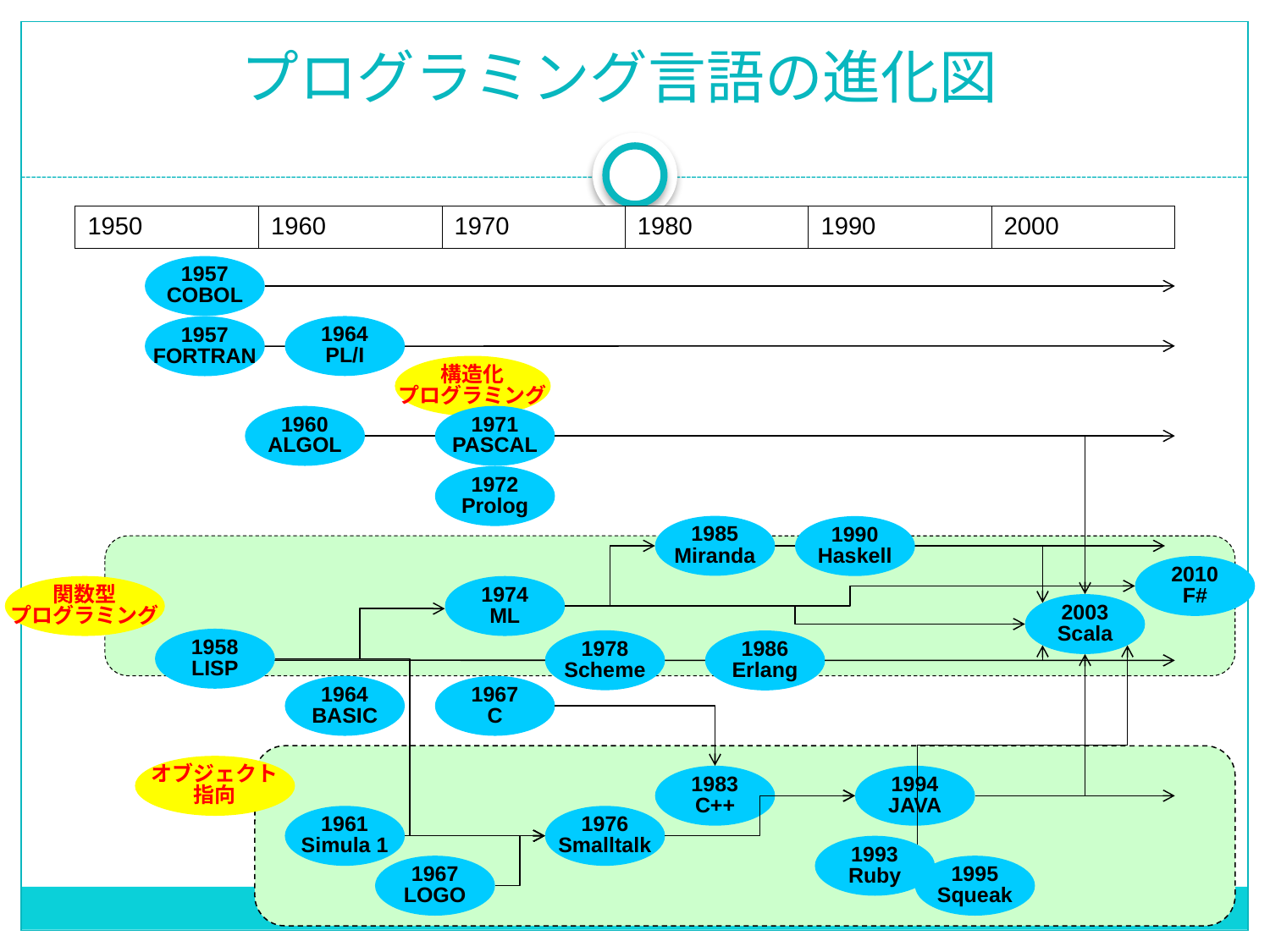

# プログラミング言語の進化図
| 1950 | 1960 | 1970 | 1980 | 1990 | 2000 |
| --- | --- | --- | --- | --- | --- |
1957
COBOL
1964
PL/I
1957
FORTRAN
構造化
プログラミング
1960
ALGOL
1971
PASCAL
1972
Prolog
1985
Miranda
1990
Haskell

2010
F#
関数型
プログラミング
1974
ML
2003
Scala
1958
LISP
1978
Scheme
1986
Erlang
1964
BASIC
1967
C

オブジェクト
指向
1983
C++
1994
JAVA
1961
Simula 1
1976
Smalltalk
1993
Ruby
1967
LOGO
1995
Squeak